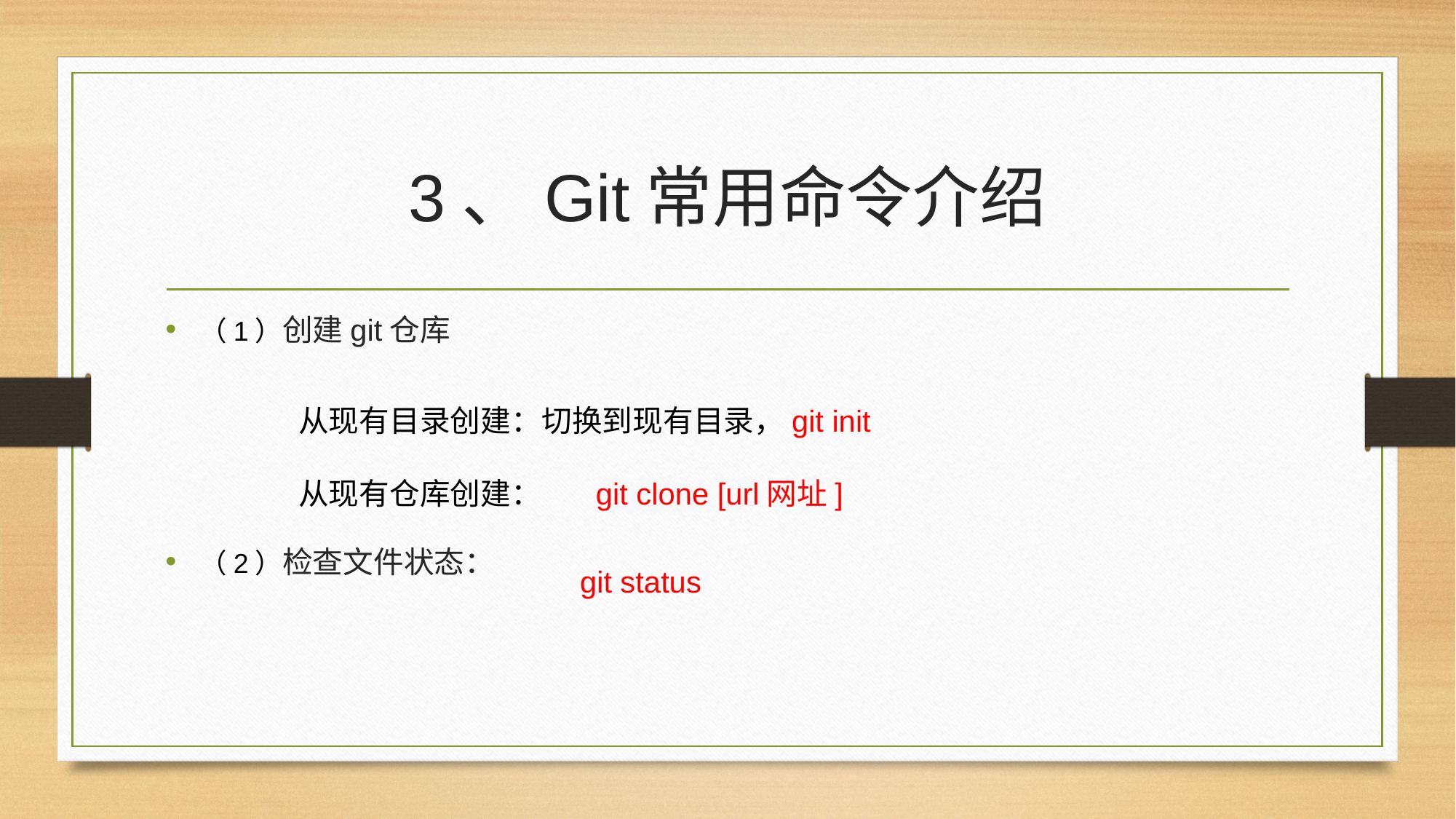

# 3、Git常用命令介绍
（1）创建git仓库

（2）检查文件状态：
从现有目录创建：切换到现有目录，git init

从现有仓库创建：       git clone [url网址]
git status